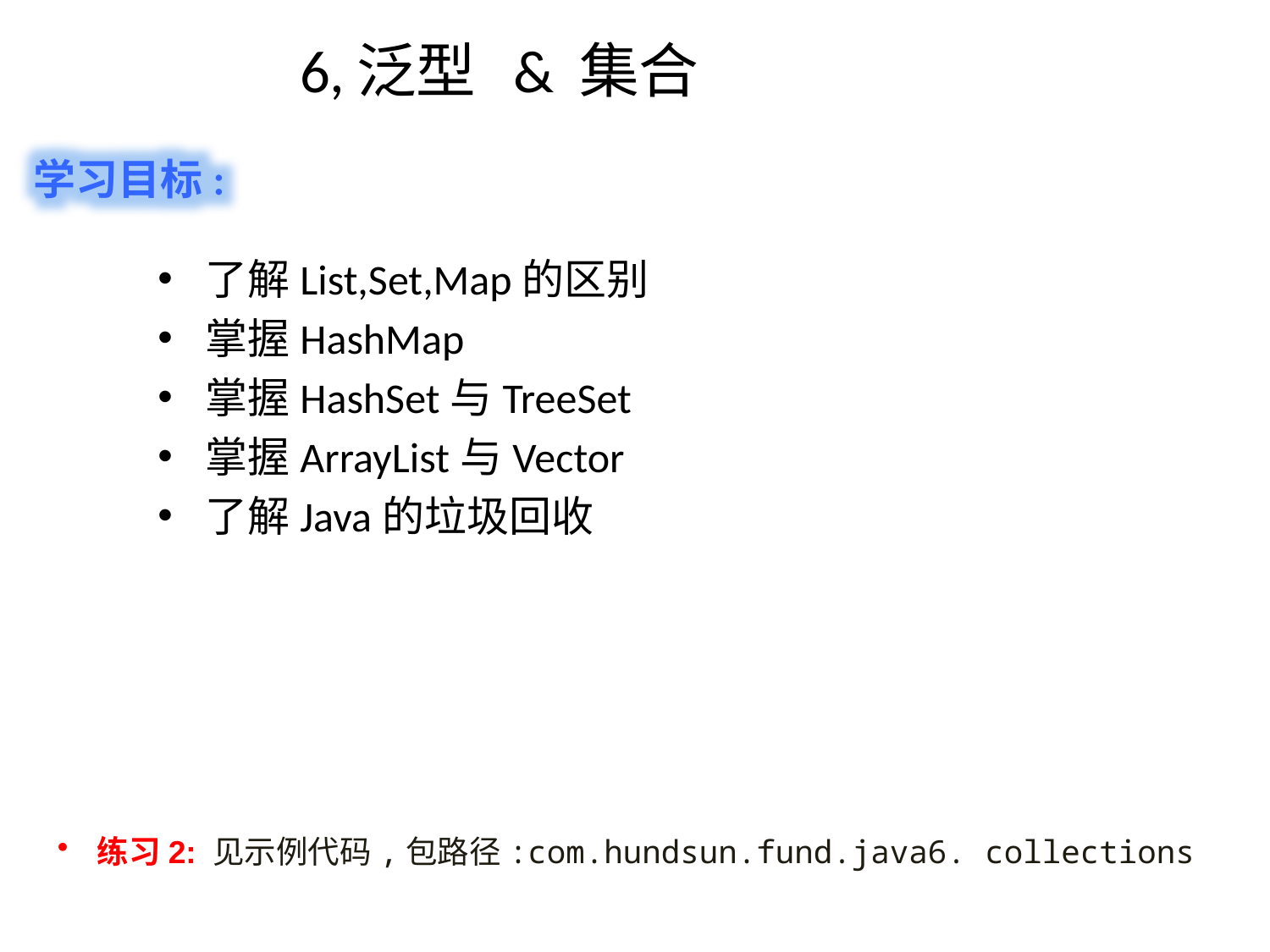

# 6,泛型  & 集合
学习目标:
了解List,Set,Map的区别
掌握HashMap
掌握HashSet与TreeSet
掌握ArrayList与Vector
了解Java的垃圾回收

练习2: 见示例代码,包路径:com.hundsun.fund.java6. collections